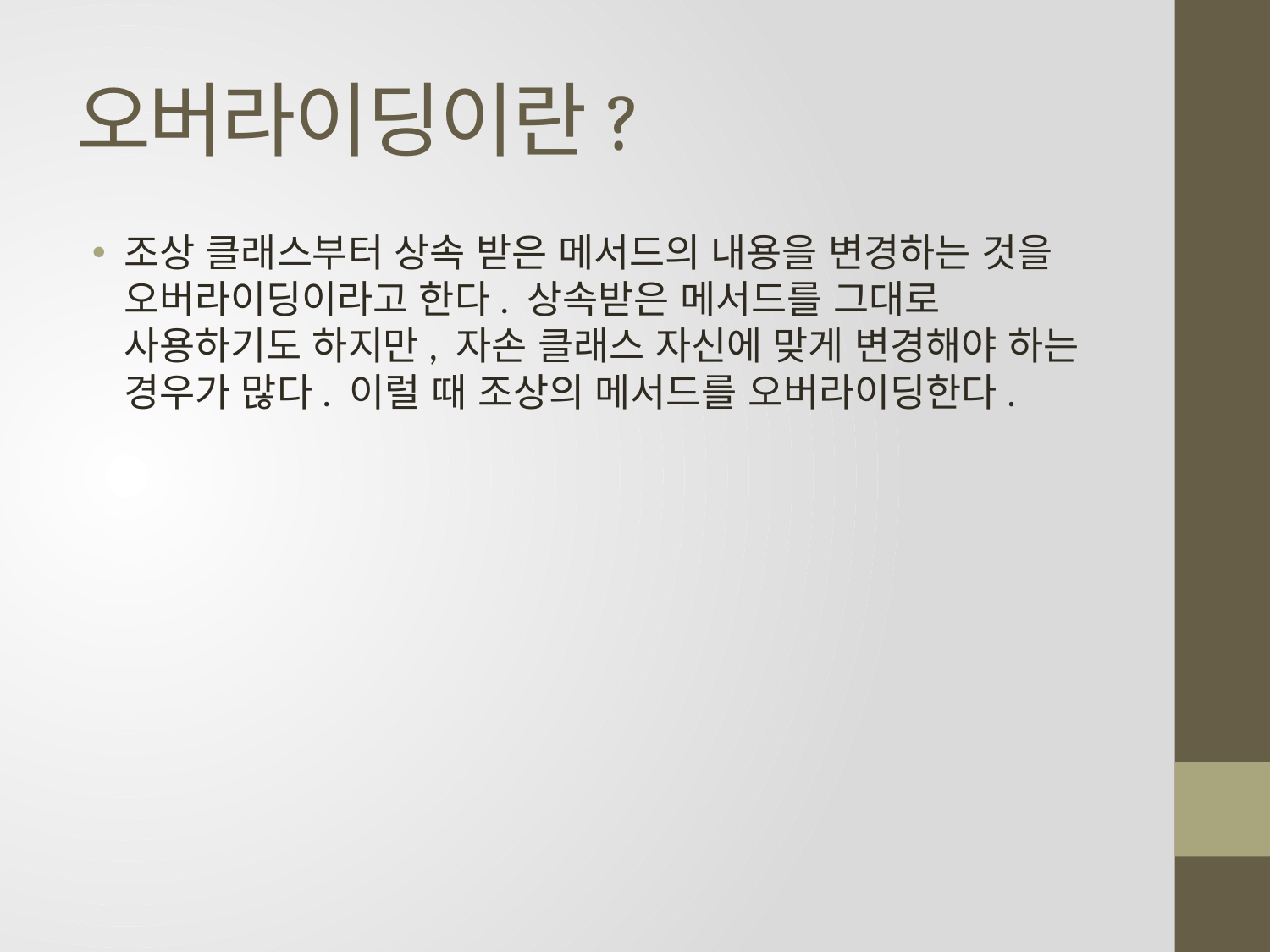

# 오버라이딩이란?
조상 클래스부터 상속 받은 메서드의 내용을 변경하는 것을 오버라이딩이라고 한다. 상속받은 메서드를 그대로 사용하기도 하지만, 자손 클래스 자신에 맞게 변경해야 하는 경우가 많다. 이럴 때 조상의 메서드를 오버라이딩한다.